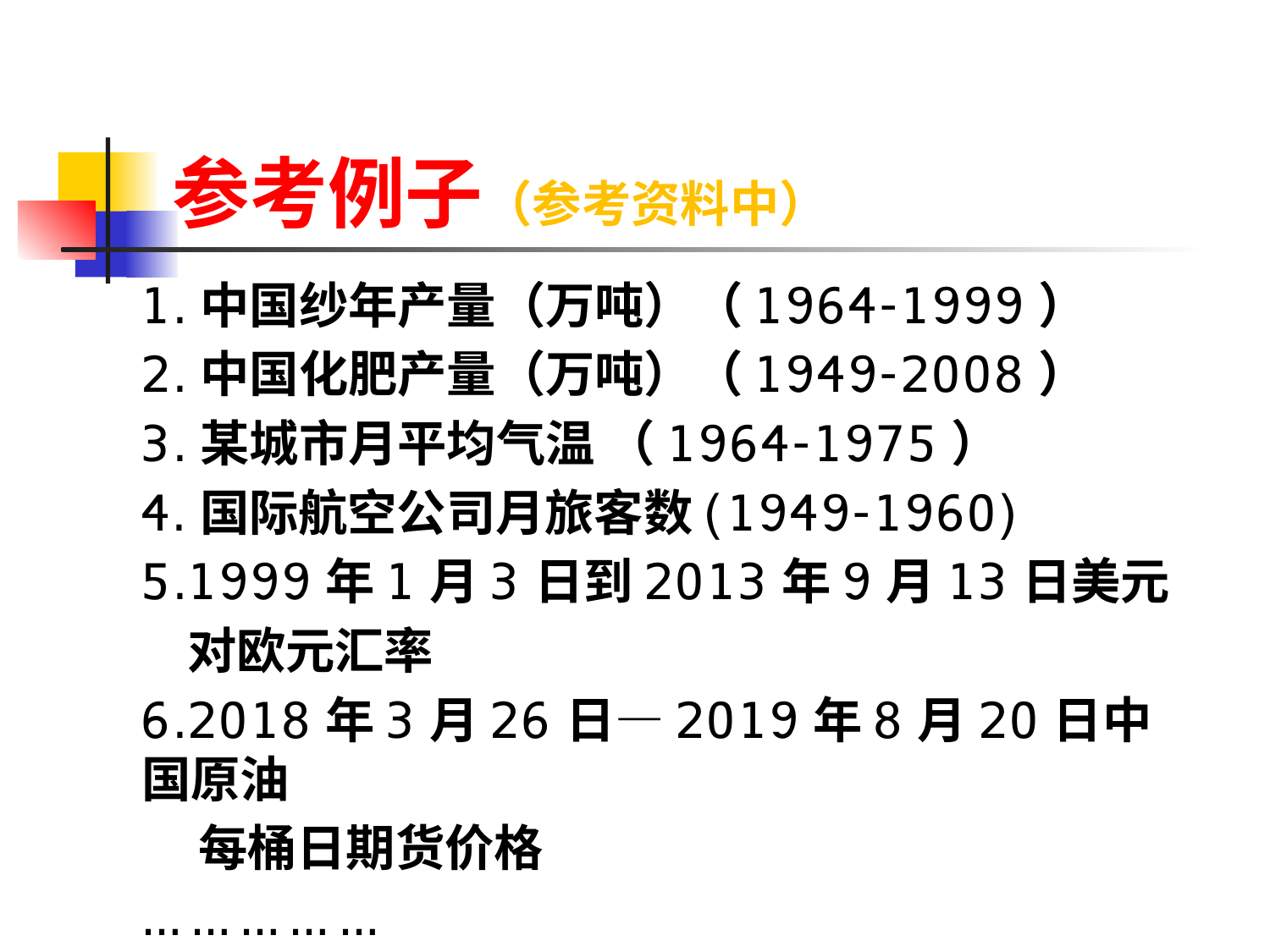

# 参考例子（参考资料中）
1.中国纱年产量（万吨）（1964-1999）
2.中国化肥产量（万吨）（1949-2008）
3.某城市月平均气温 （1964-1975）
4.国际航空公司月旅客数(1949-1960)
5.1999年1月3日到2013年9月13日美元
   对欧元汇率
6.2018年3月26日—2019年8月20日中国原油
    每桶日期货价格
……………